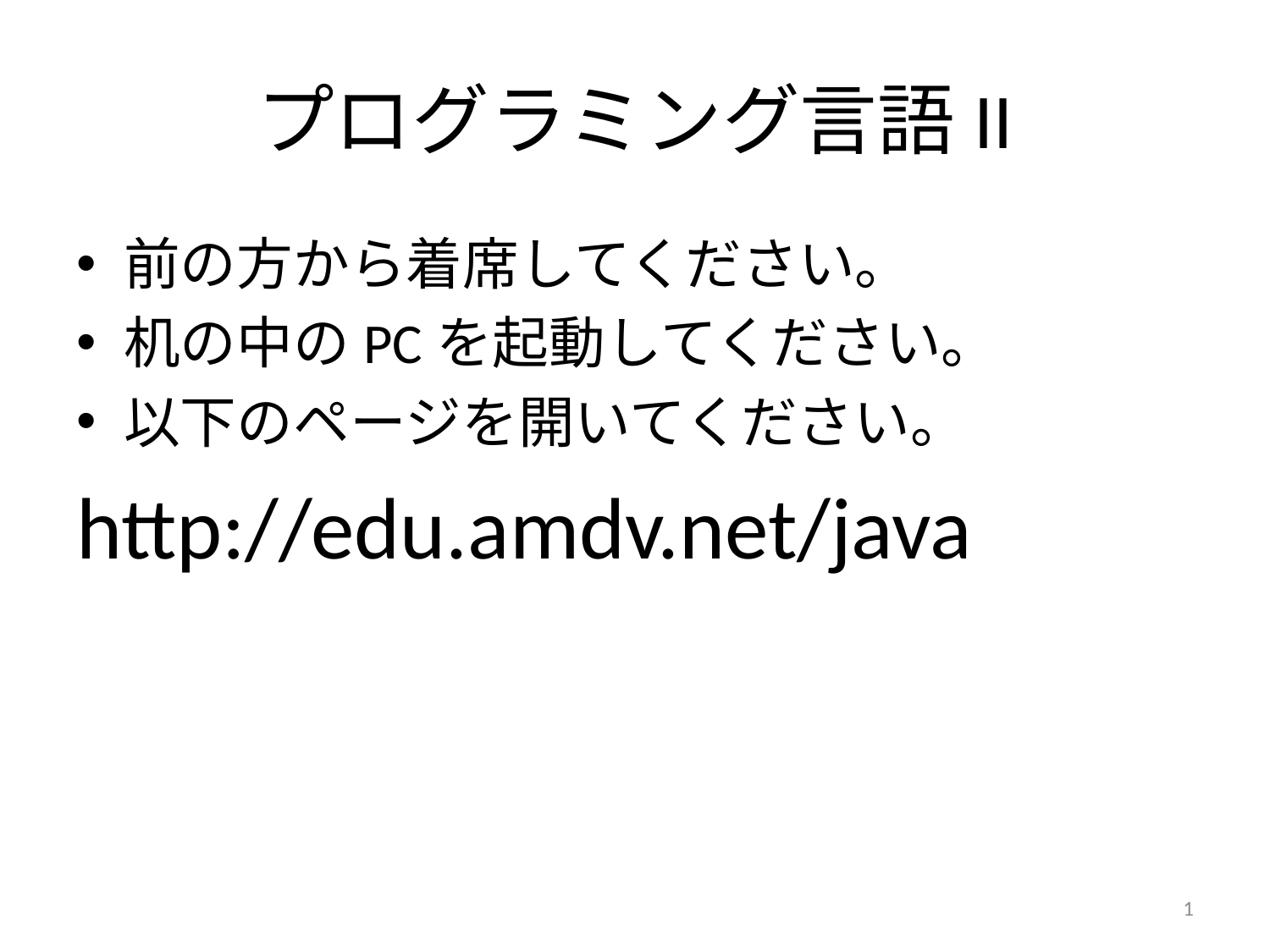

# プログラミング言語II
前の方から着席してください。
机の中のPCを起動してください。
以下のページを開いてください。
http://edu.amdv.net/java

1